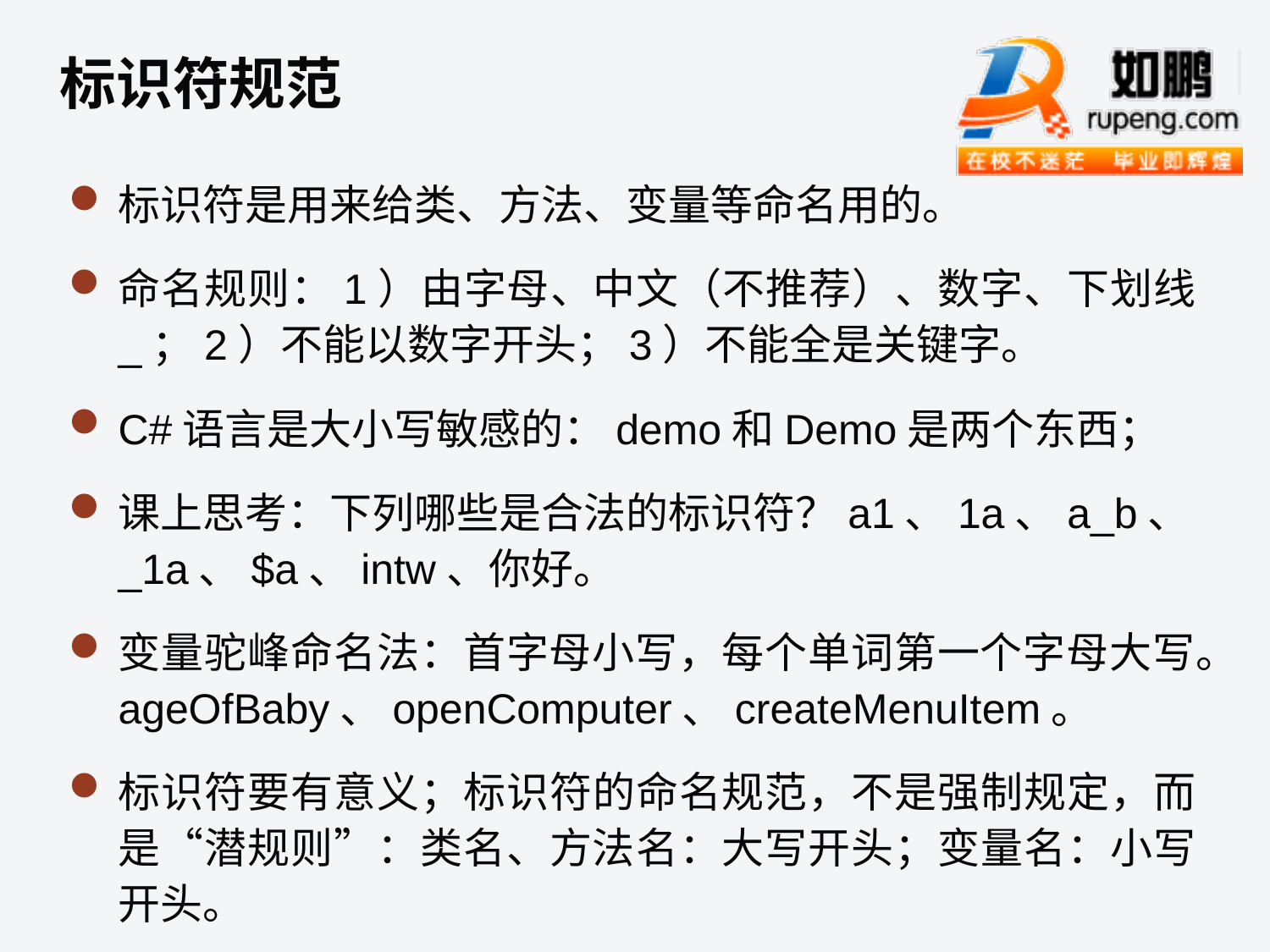

标识符规范
标识符是用来给类、方法、变量等命名用的。
命名规则：1）由字母、中文（不推荐）、数字、下划线 _；2）不能以数字开头；3）不能全是关键字。
C#语言是大小写敏感的：demo和Demo是两个东西；
课上思考：下列哪些是合法的标识符？a1、1a、a_b、_1a、$a、intw、你好。
变量驼峰命名法：首字母小写，每个单词第一个字母大写。ageOfBaby、openComputer、createMenuItem。
标识符要有意义；标识符的命名规范，不是强制规定，而是“潜规则”：类名、方法名：大写开头；变量名：小写开头。